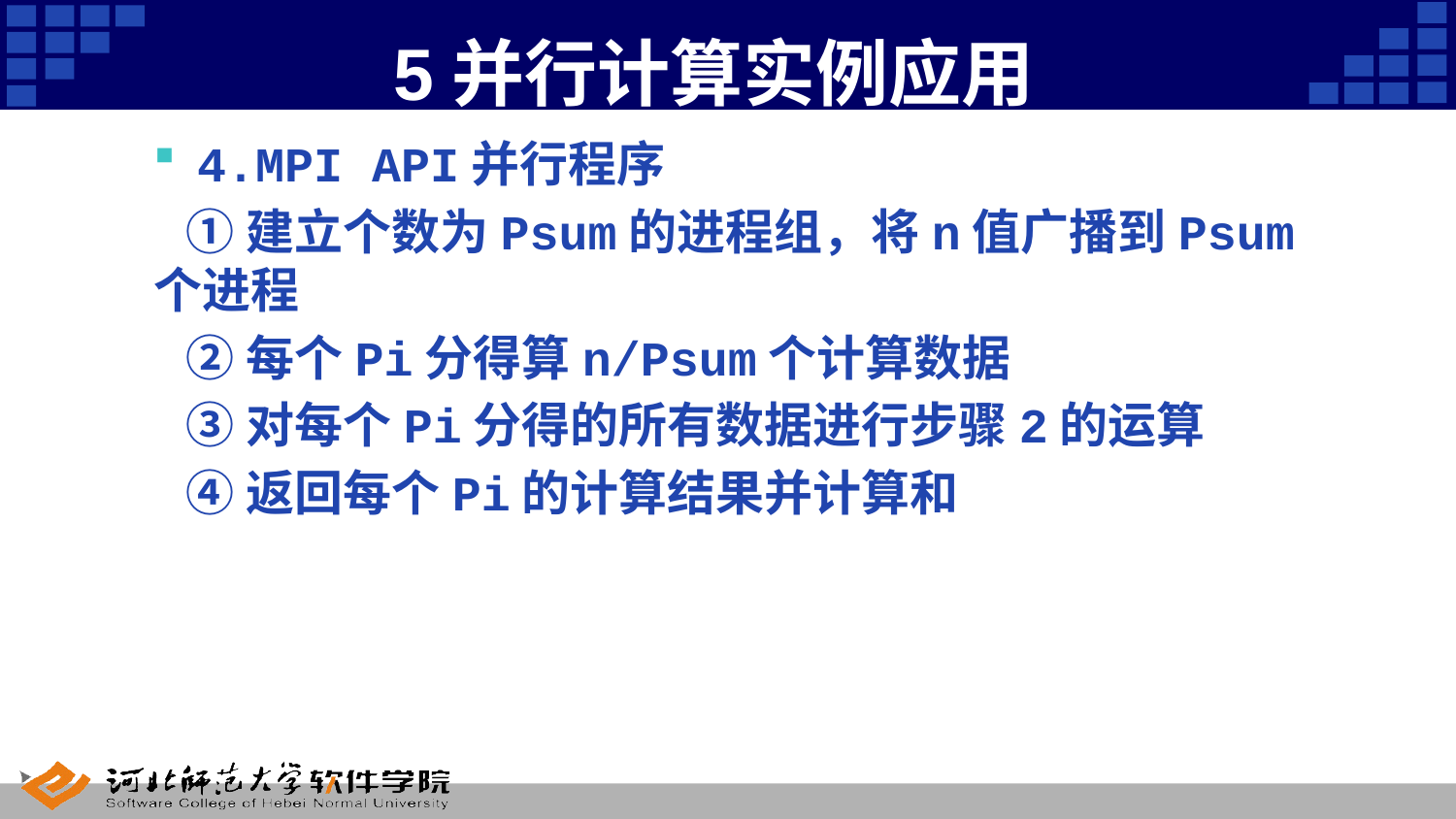

# 5并行计算实例应用
4.MPI API并行程序
   ①建立个数为Psum的进程组，将n值广播到Psum个进程
   ②每个Pi分得算n/Psum个计算数据
   ③对每个Pi分得的所有数据进行步骤2的运算
   ④返回每个Pi的计算结果并计算和